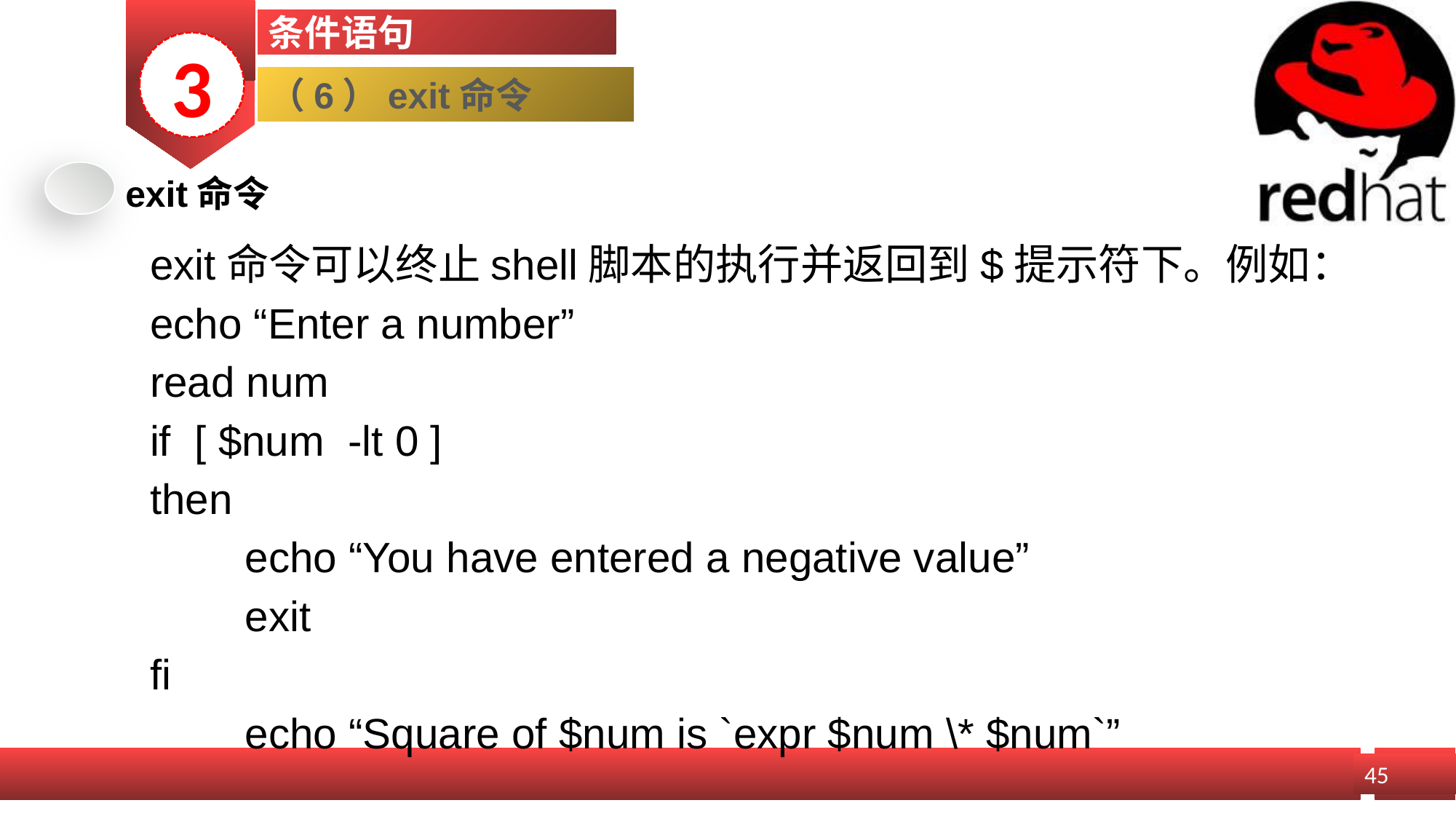

条件语句
3
（6）exit命令

exit命令
exit命令可以终止shell脚本的执行并返回到$提示符下。例如：
echo “Enter a number”
read num
if  [ $num  -lt 0 ]
then
　　echo “You have entered a negative value”
　　exit
fi
　　echo “Square of $num is `expr $num \* $num`”